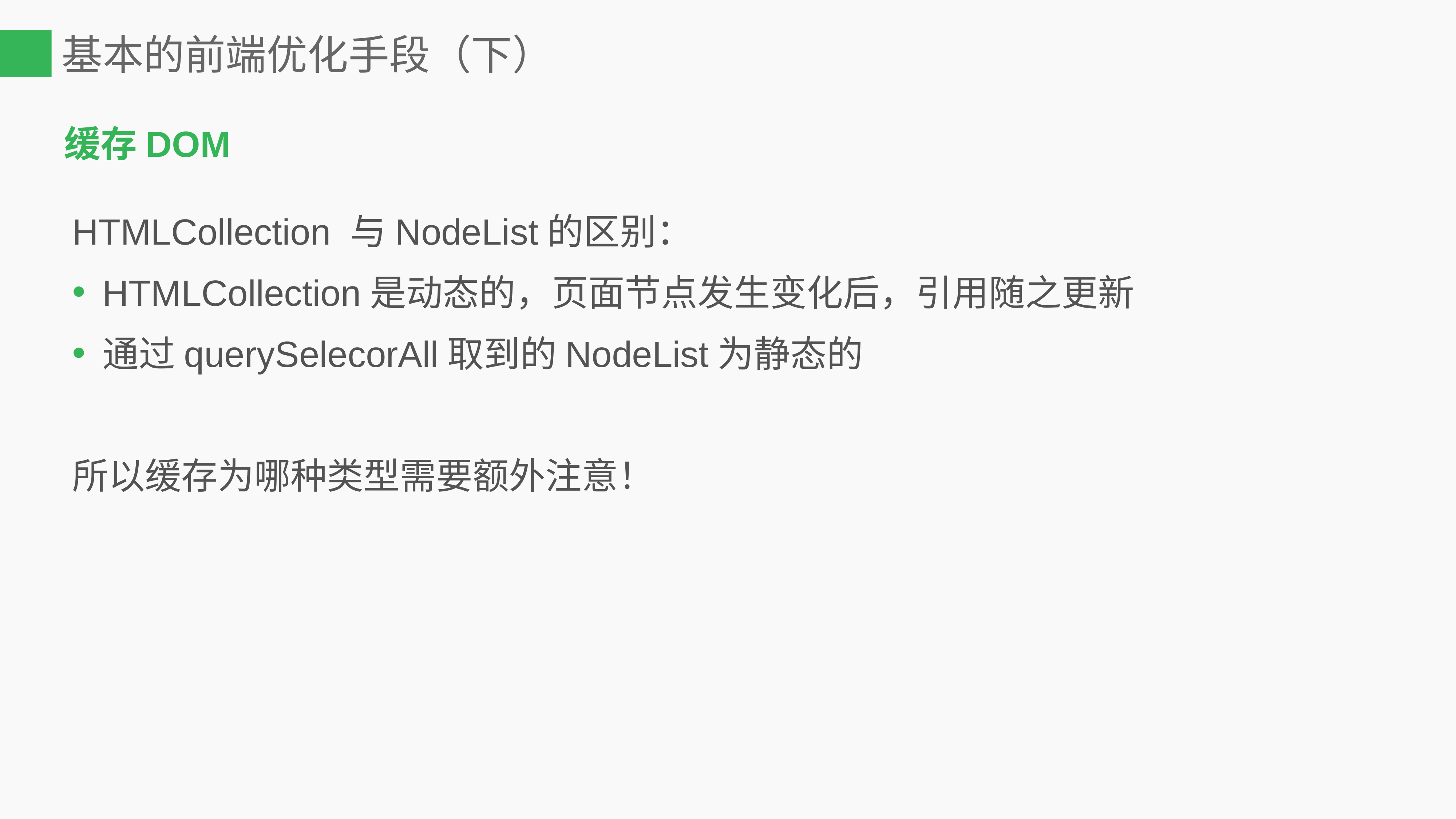

# 基本的前端优化手段（下）
缓存DOM

HTMLCollection 与NodeList的区别：
HTMLCollection是动态的，页面节点发生变化后，引用随之更新
通过querySelecorAll取到的NodeList为静态的

所以缓存为哪种类型需要额外注意！